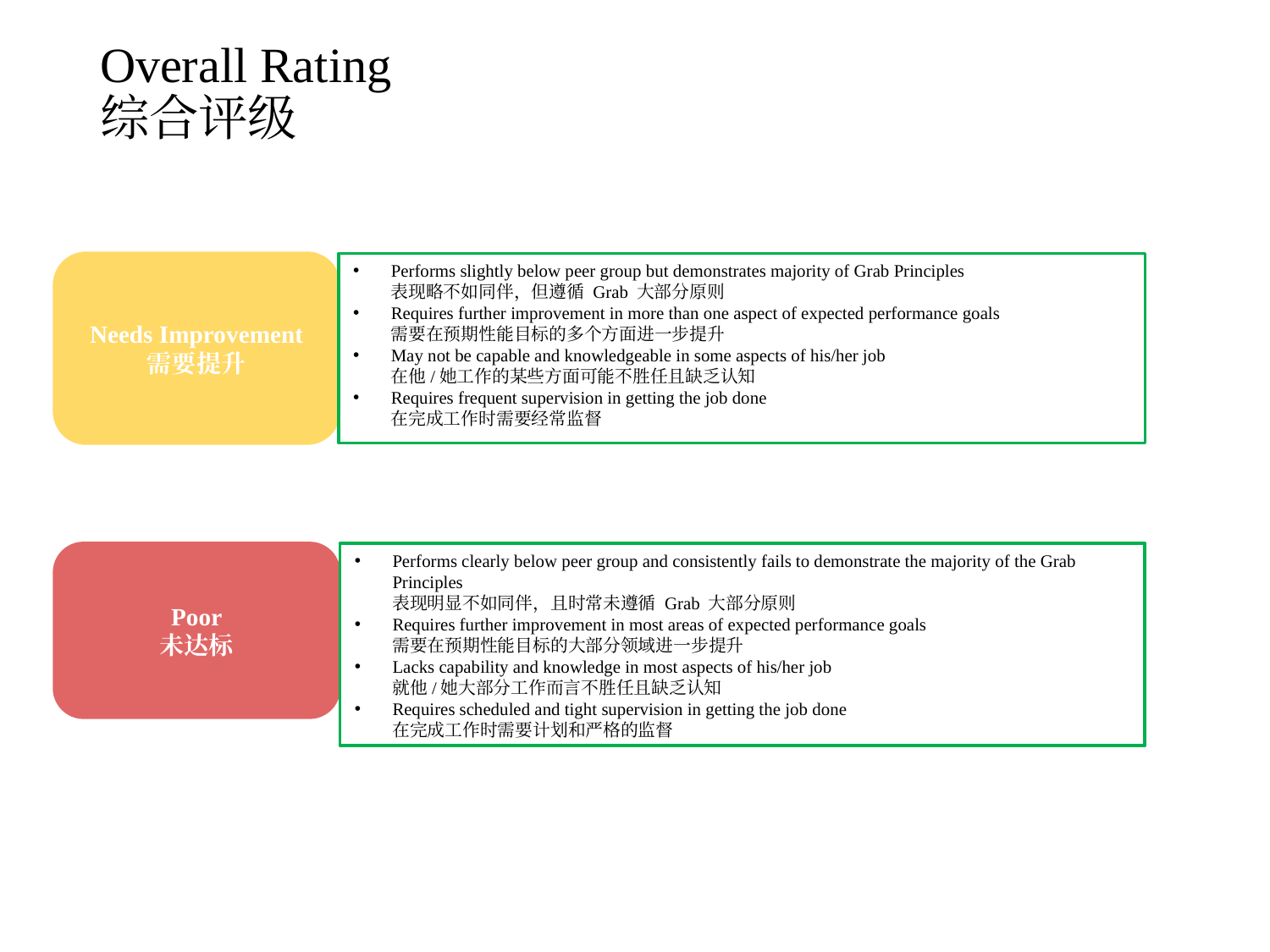

# Overall Rating 综合评级
Needs Improvement
需要提升
Performs slightly below peer group but demonstrates majority of Grab Principles
表现略不如同伴，但遵循 Grab 大部分原则
Requires further improvement in more than one aspect of expected performance goals
需要在预期性能目标的多个方面进一步提升
May not be capable and knowledgeable in some aspects of his/her job
在他/她工作的某些方面可能不胜任且缺乏认知
Requires frequent supervision in getting the job done
在完成工作时需要经常监督
Performs clearly below peer group and consistently fails to demonstrate the majority of the Grab Principles
表现明显不如同伴，且时常未遵循 Grab 大部分原则
Requires further improvement in most areas of expected performance goals
需要在预期性能目标的大部分领域进一步提升
Lacks capability and knowledge in most aspects of his/her job
就他/她大部分工作而言不胜任且缺乏认知
Requires scheduled and tight supervision in getting the job done
在完成工作时需要计划和严格的监督
Poor
未达标